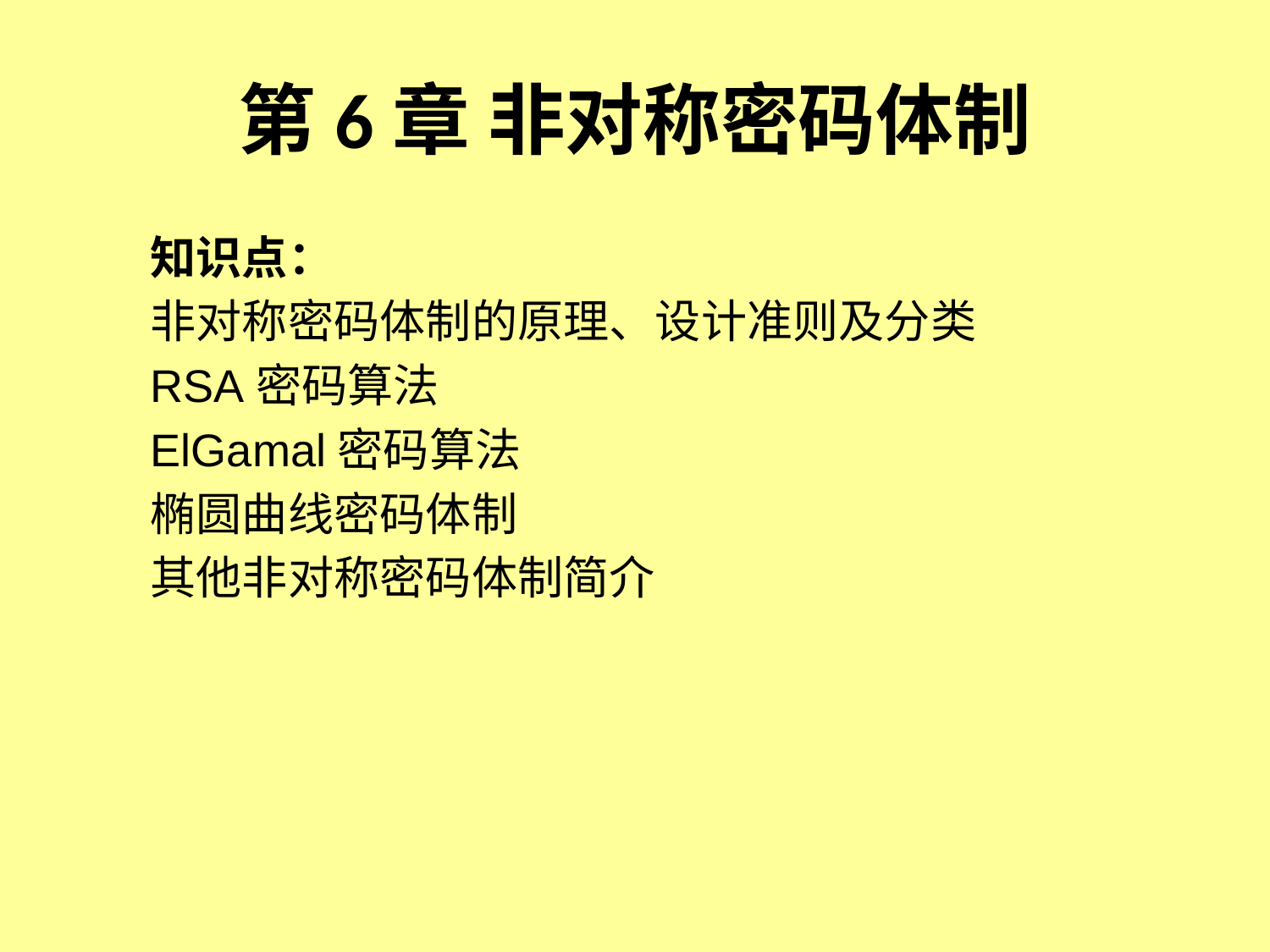

# 第6章 非对称密码体制
知识点：
非对称密码体制的原理、设计准则及分类
RSA密码算法
ElGamal密码算法
椭圆曲线密码体制
其他非对称密码体制简介